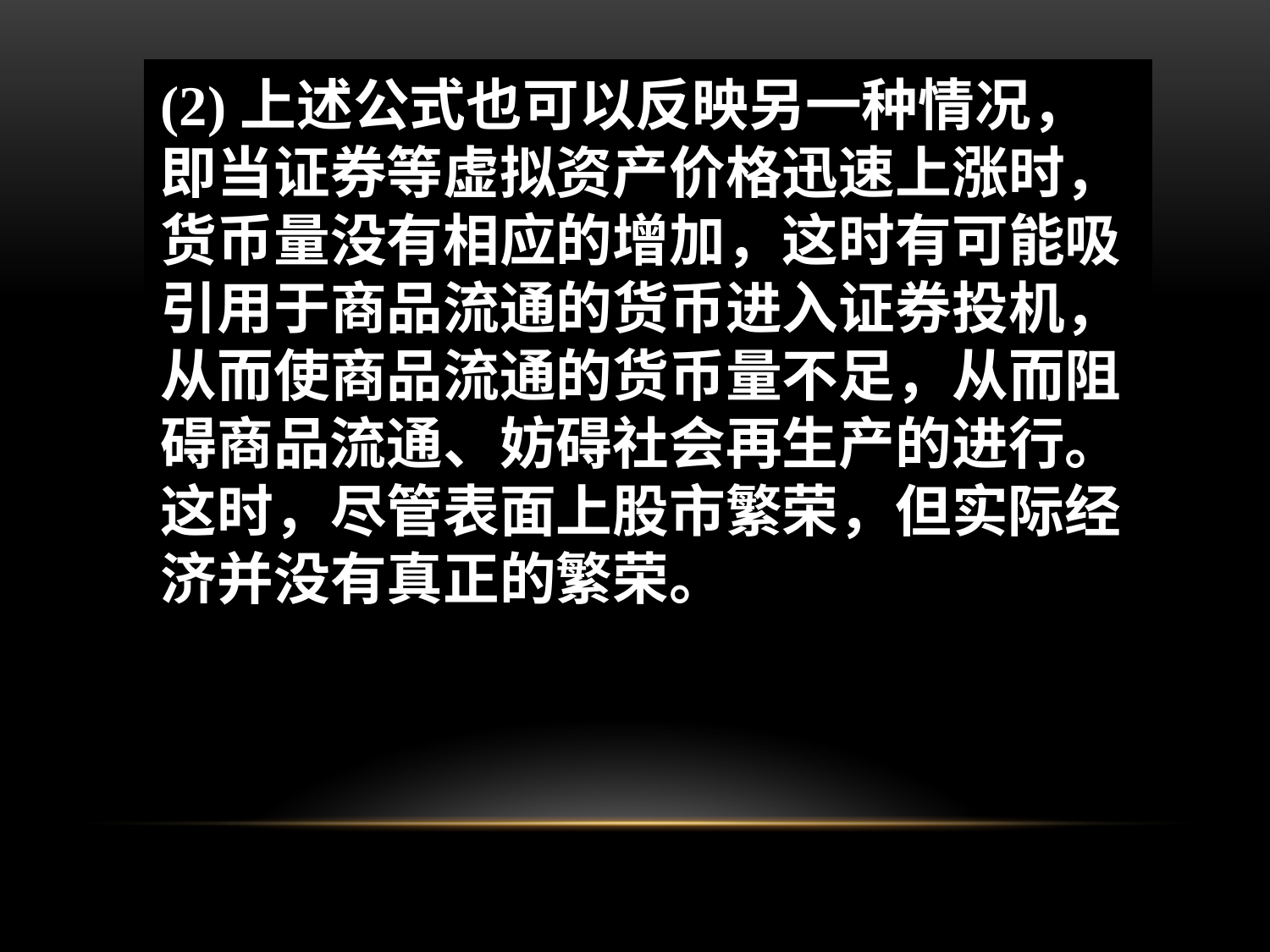

(2)上述公式也可以反映另一种情况，即当证券等虚拟资产价格迅速上涨时，货币量没有相应的增加，这时有可能吸引用于商品流通的货币进入证券投机，从而使商品流通的货币量不足，从而阻碍商品流通、妨碍社会再生产的进行。这时，尽管表面上股市繁荣，但实际经济并没有真正的繁荣。